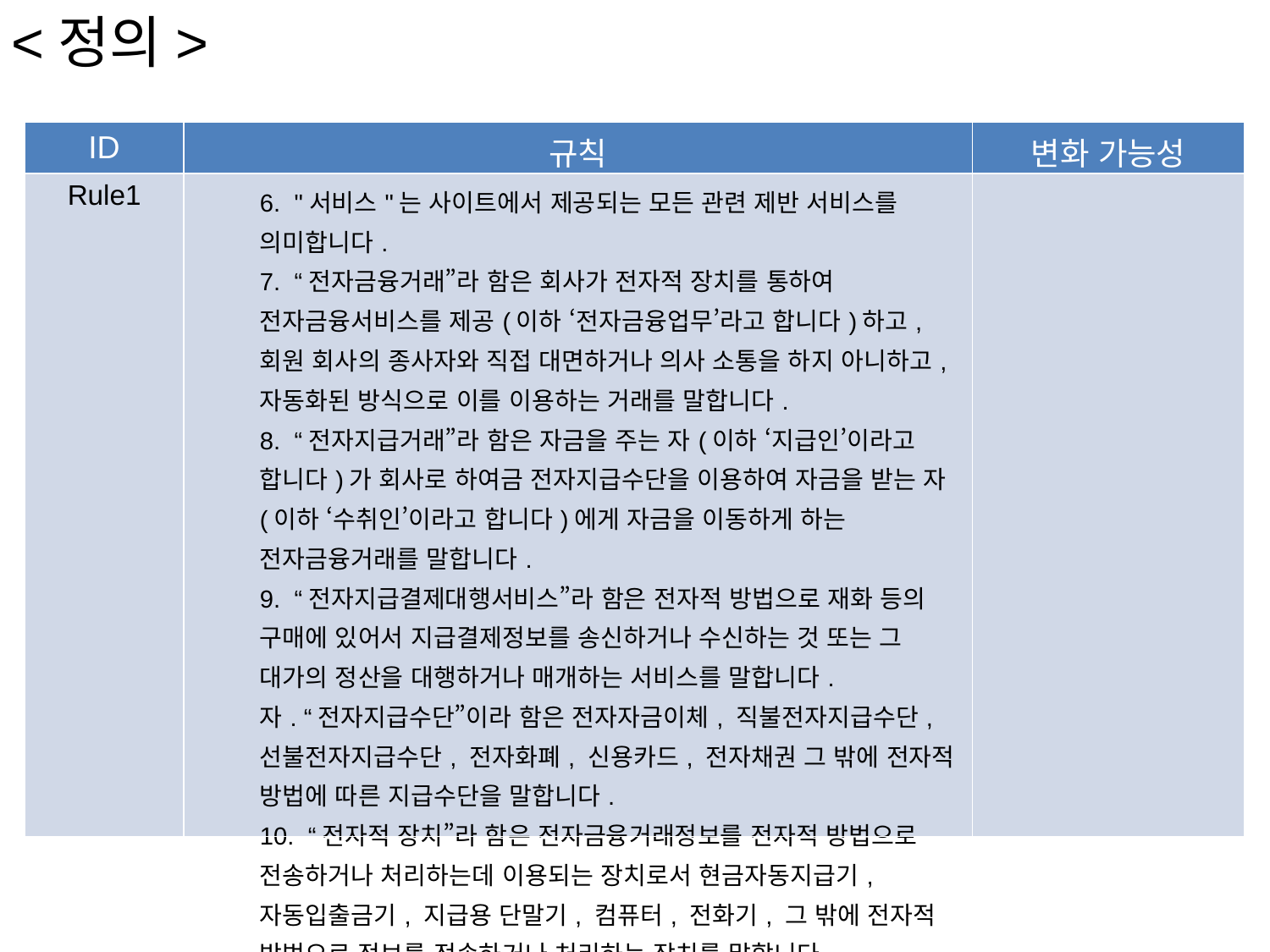

<정의>
| ID | 규칙 | 변화 가능성 |
| --- | --- | --- |
| Rule1 | 6. "서비스"는 사이트에서 제공되는 모든 관련 제반 서비스를 의미합니다. 7. “전자금융거래”라 함은 회사가 전자적 장치를 통하여 전자금융서비스를 제공(이하 ‘전자금융업무’라고 합니다)하고, 회원 회사의 종사자와 직접 대면하거나 의사 소통을 하지 아니하고, 자동화된 방식으로 이를 이용하는 거래를 말합니다. 8. “전자지급거래”라 함은 자금을 주는 자(이하 ‘지급인’이라고 합니다)가 회사로 하여금 전자지급수단을 이용하여 자금을 받는 자(이하 ‘수취인’이라고 합니다)에게 자금을 이동하게 하는 전자금융거래를 말합니다. 9. “전자지급결제대행서비스”라 함은 전자적 방법으로 재화 등의 구매에 있어서 지급결제정보를 송신하거나 수신하는 것 또는 그 대가의 정산을 대행하거나 매개하는 서비스를 말합니다. 자. “전자지급수단”이라 함은 전자자금이체, 직불전자지급수단, 선불전자지급수단, 전자화폐, 신용카드, 전자채권 그 밖에 전자적 방법에 따른 지급수단을 말합니다. 10. “전자적 장치”라 함은 전자금융거래정보를 전자적 방법으로 전송하거나 처리하는데 이용되는 장치로서 현금자동지급기, 자동입출금기, 지급용 단말기, 컴퓨터, 전화기, 그 밖에 전자적 방법으로 정보를 전송하거나 처리하는 장치를 말합니다. |  |